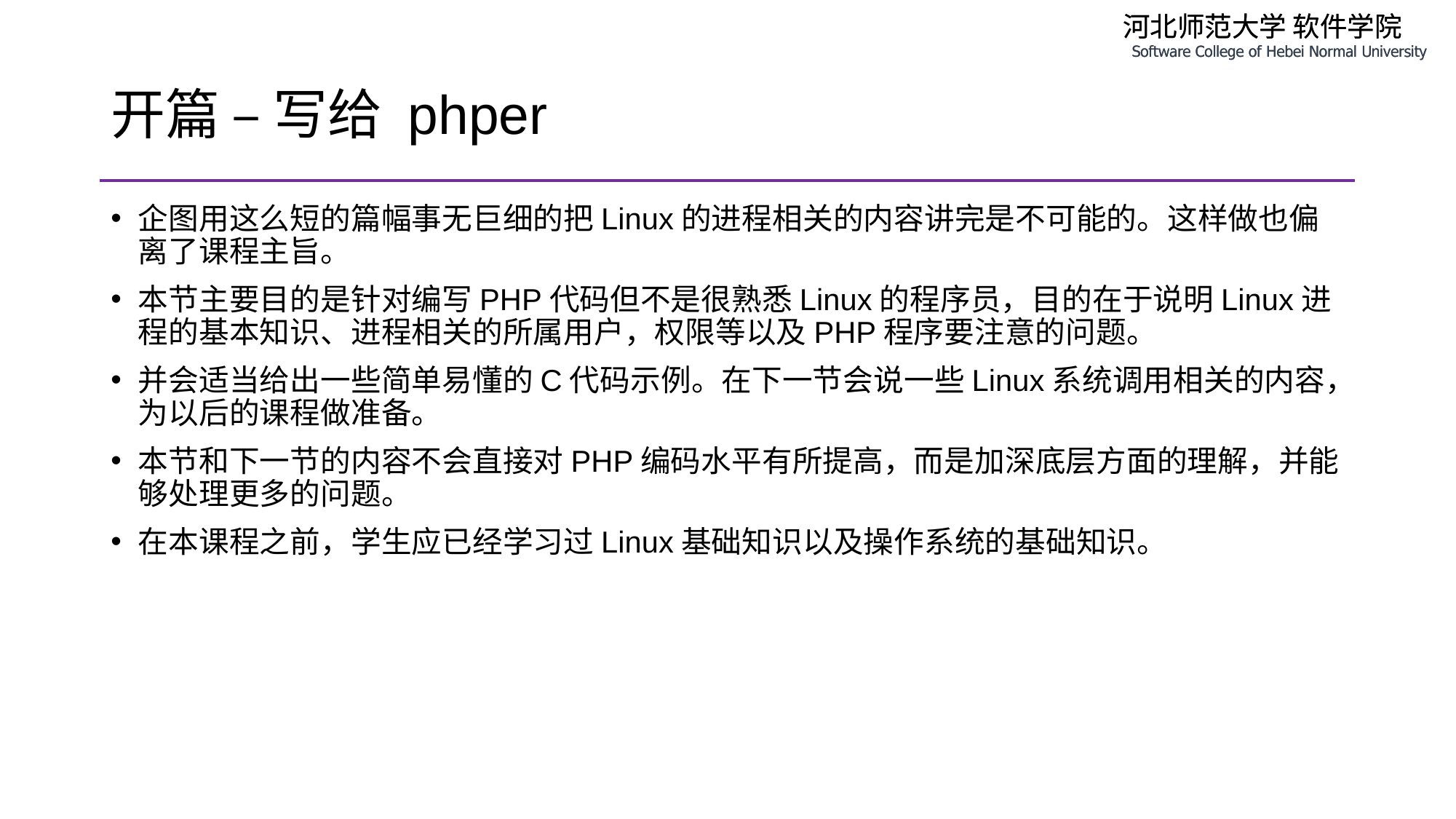

# 开篇 – 写给 phper
企图用这么短的篇幅事无巨细的把Linux的进程相关的内容讲完是不可能的。这样做也偏离了课程主旨。
本节主要目的是针对编写PHP代码但不是很熟悉Linux的程序员，目的在于说明Linux进程的基本知识、进程相关的所属用户，权限等以及PHP程序要注意的问题。
并会适当给出一些简单易懂的C代码示例。在下一节会说一些Linux系统调用相关的内容，为以后的课程做准备。
本节和下一节的内容不会直接对PHP编码水平有所提高，而是加深底层方面的理解，并能够处理更多的问题。
在本课程之前，学生应已经学习过Linux基础知识以及操作系统的基础知识。